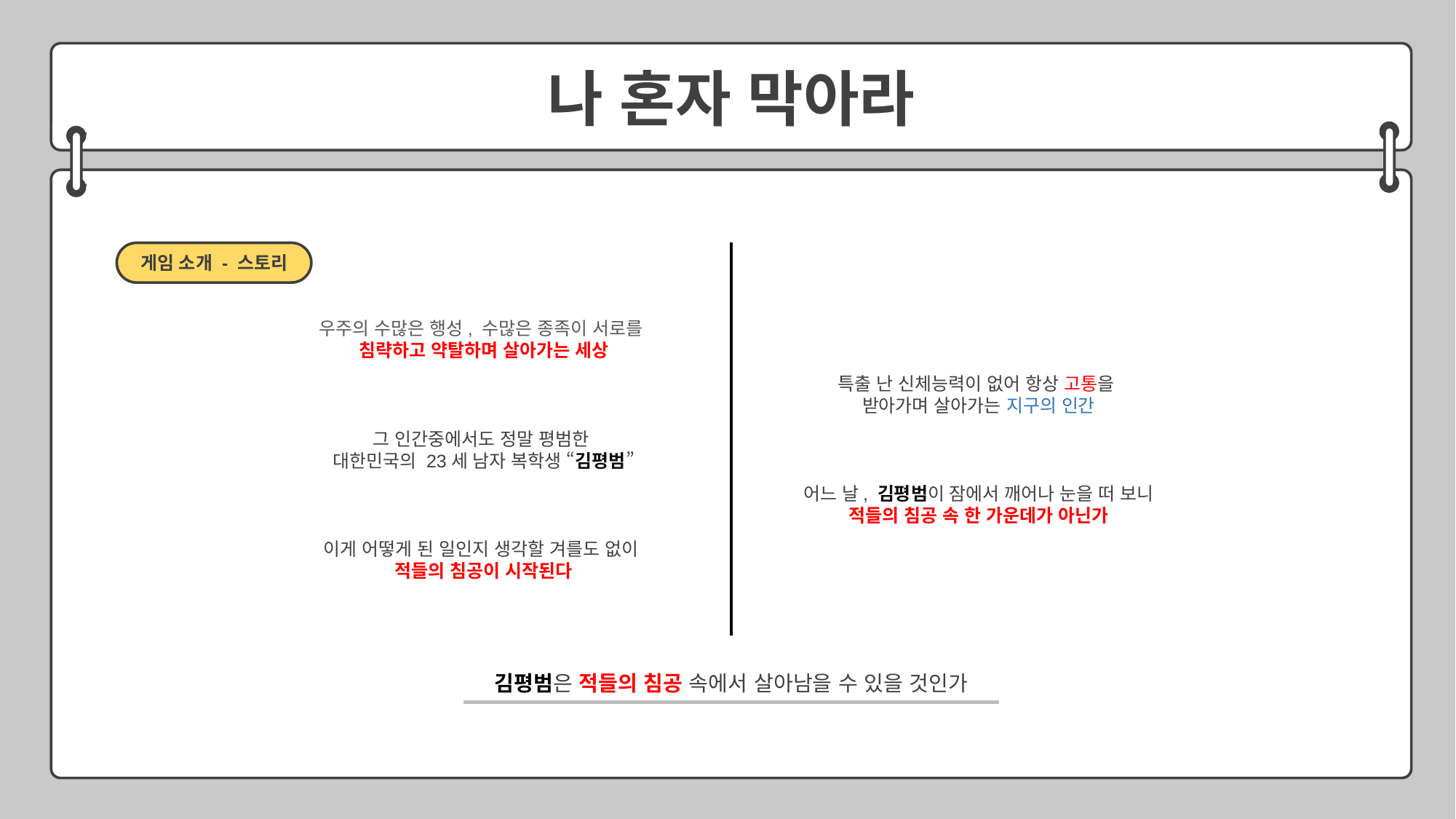

나 혼자 막아라

게임 소개 - 스토리
우주의 수많은 행성, 수많은 종족이 서로를
침략하고 약탈하며 살아가는 세상
특출 난 신체능력이 없어 항상 고통을
받아가며 살아가는 지구의 인간
그 인간중에서도 정말 평범한
대한민국의 23세 남자 복학생 “김평범”
어느 날, 김평범이 잠에서 깨어나 눈을 떠 보니 적들의 침공 속 한 가운데가 아닌가
이게 어떻게 된 일인지 생각할 겨를도 없이
적들의 침공이 시작된다
김평범은 적들의 침공 속에서 살아남을 수 있을 것인가